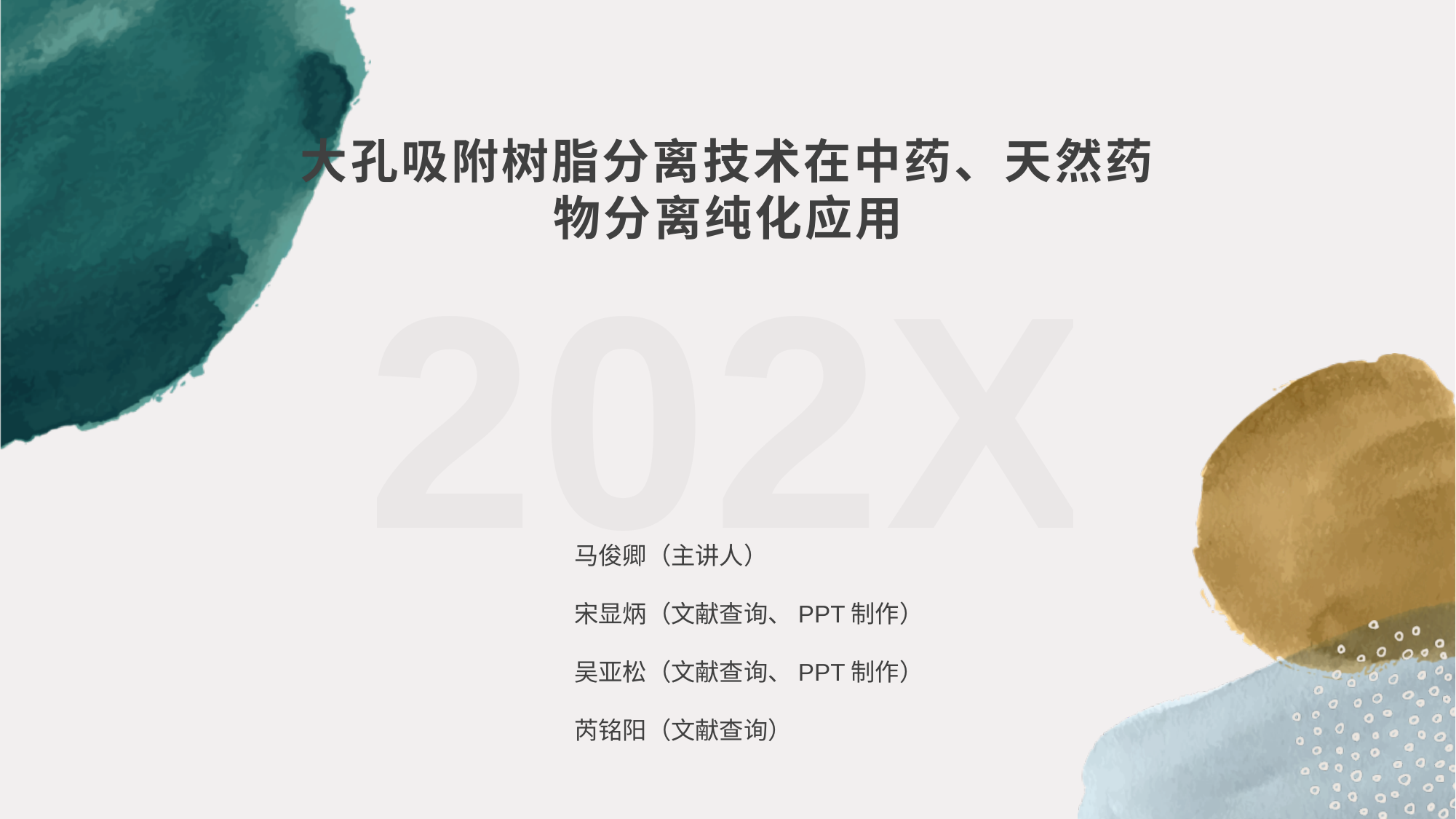

# 大孔吸附树脂分离技术在中药、天然药物分离纯化应用
202X
马俊卿（主讲人）

宋显炳（文献查询、PPT制作）

吴亚松（文献查询、PPT制作）

芮铭阳（文献查询）